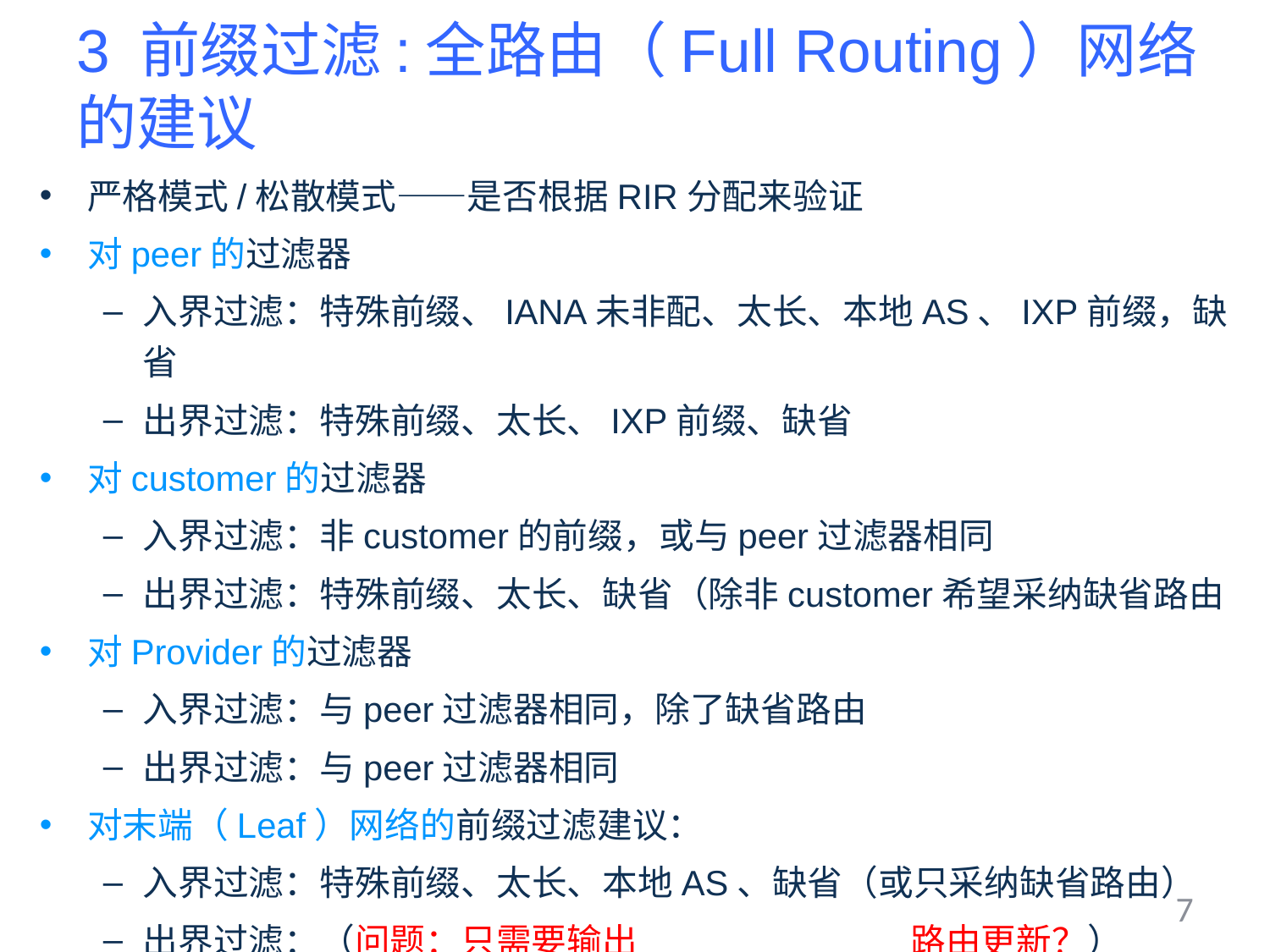

# 3 前缀过滤:全路由（Full Routing）网络的建议
严格模式/松散模式——是否根据RIR分配来验证
对peer的过滤器
入界过滤：特殊前缀、IANA未非配、太长、本地AS、IXP前缀，缺省
出界过滤：特殊前缀、太长、IXP前缀、缺省
对customer的过滤器
入界过滤：非customer的前缀，或与peer过滤器相同
出界过滤：特殊前缀、太长、缺省（除非customer希望采纳缺省路由
对Provider的过滤器
入界过滤：与peer过滤器相同，除了缺省路由
出界过滤：与peer过滤器相同
对末端（Leaf）网络的前缀过滤建议：
入界过滤：特殊前缀、太长、本地AS、缺省（或只采纳缺省路由）
出界过滤：（问题：只需要输出_____________路由更新？）
7